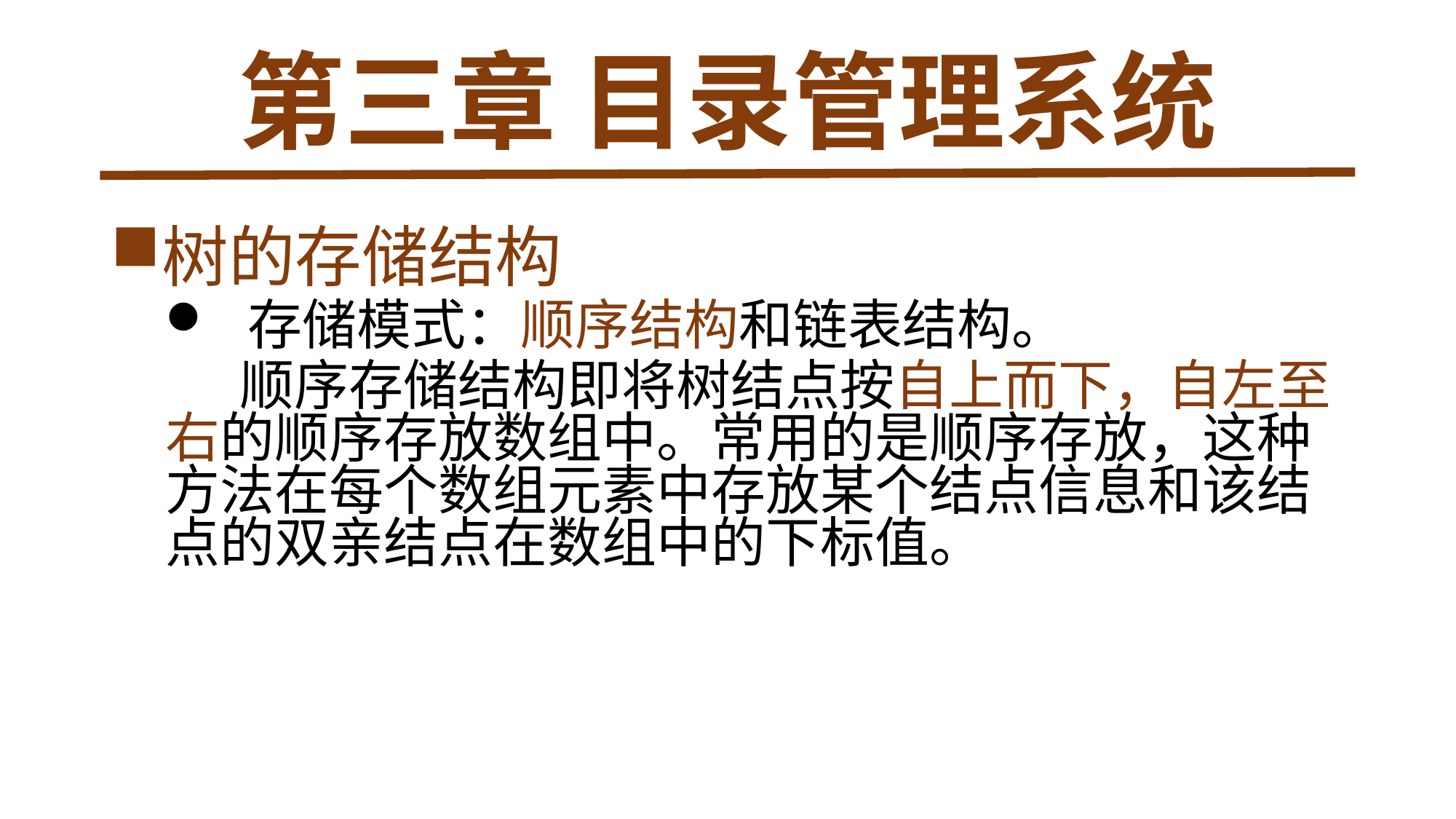

# 第三章 目录管理系统
树的存储结构
  存储模式：顺序结构和链表结构。
     顺序存储结构即将树结点按自上而下，自左至右的顺序存放数组中。常用的是顺序存放，这种方法在每个数组元素中存放某个结点信息和该结点的双亲结点在数组中的下标值。